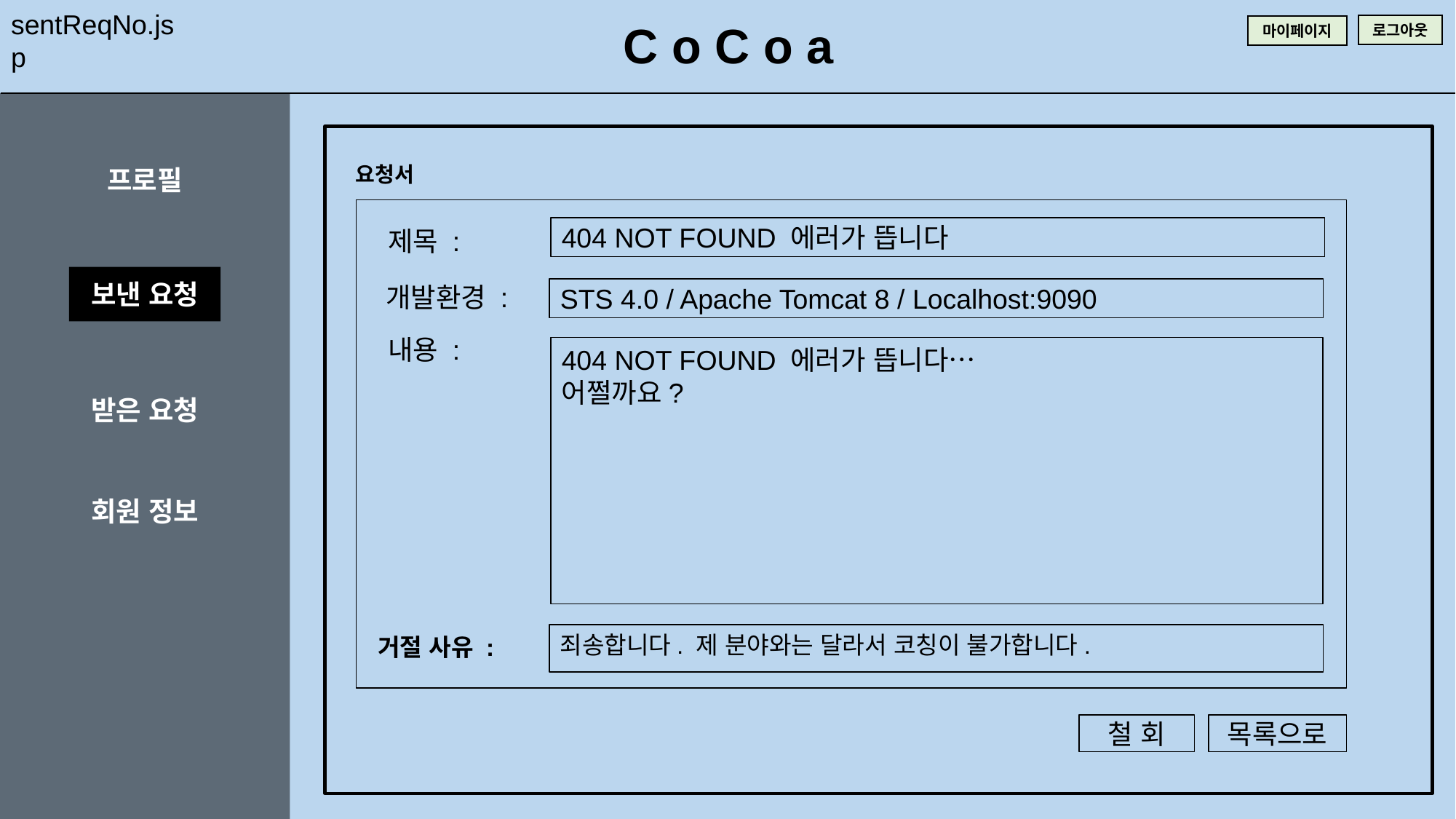

sentReqNo.jsp
C o C o a
로그아웃
마이페이지

프로필
요청서

404 NOT FOUND 에러가 뜹니다
제목 :
보낸 요청
개발환경 :
STS 4.0 / Apache Tomcat 8 / Localhost:9090
내용 :
404 NOT FOUND 에러가 뜹니다…
어쩔까요?
받은 요청
회원 정보
죄송합니다. 제 분야와는 달라서 코칭이 불가합니다.
거절 사유 :
철 회
목록으로